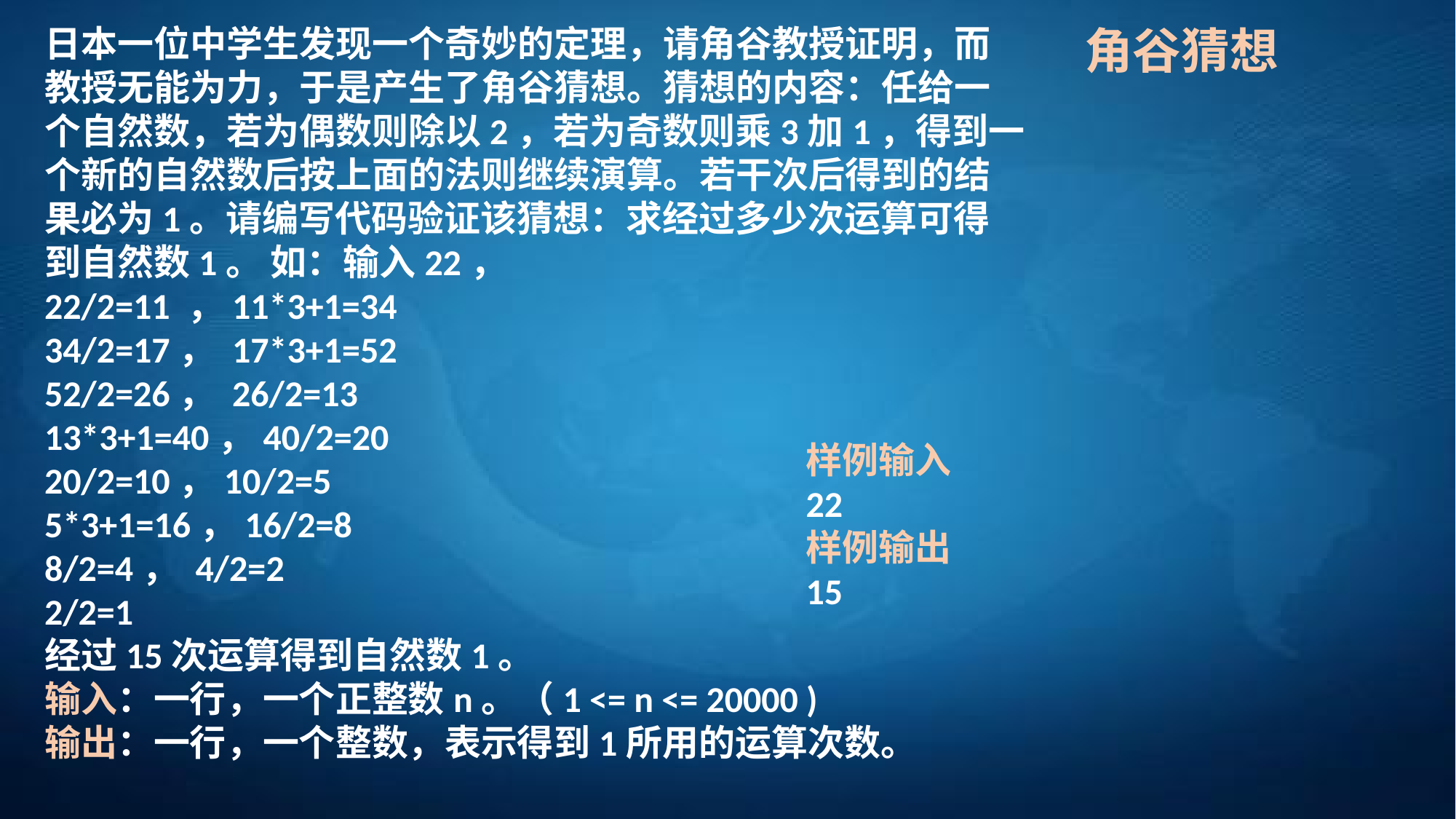

日本一位中学生发现一个奇妙的定理，请角谷教授证明，而教授无能为力，于是产生了角谷猜想。猜想的内容：任给一个自然数，若为偶数则除以2，若为奇数则乘3加1，得到一个新的自然数后按上面的法则继续演算。若干次后得到的结果必为1。请编写代码验证该猜想：求经过多少次运算可得到自然数1。 如：输入22，
22/2=11 ，11*3+1=34
34/2=17， 17*3+1=52
52/2=26， 26/2=13
13*3+1=40，40/2=20
20/2=10，10/2=5
5*3+1=16，16/2=8
8/2=4， 4/2=2
2/2=1
经过15次运算得到自然数1。
输入：一行，一个正整数n。（1 <= n <= 20000 )
输出：一行，一个整数，表示得到1所用的运算次数。
角谷猜想
样例输入
22
样例输出
15